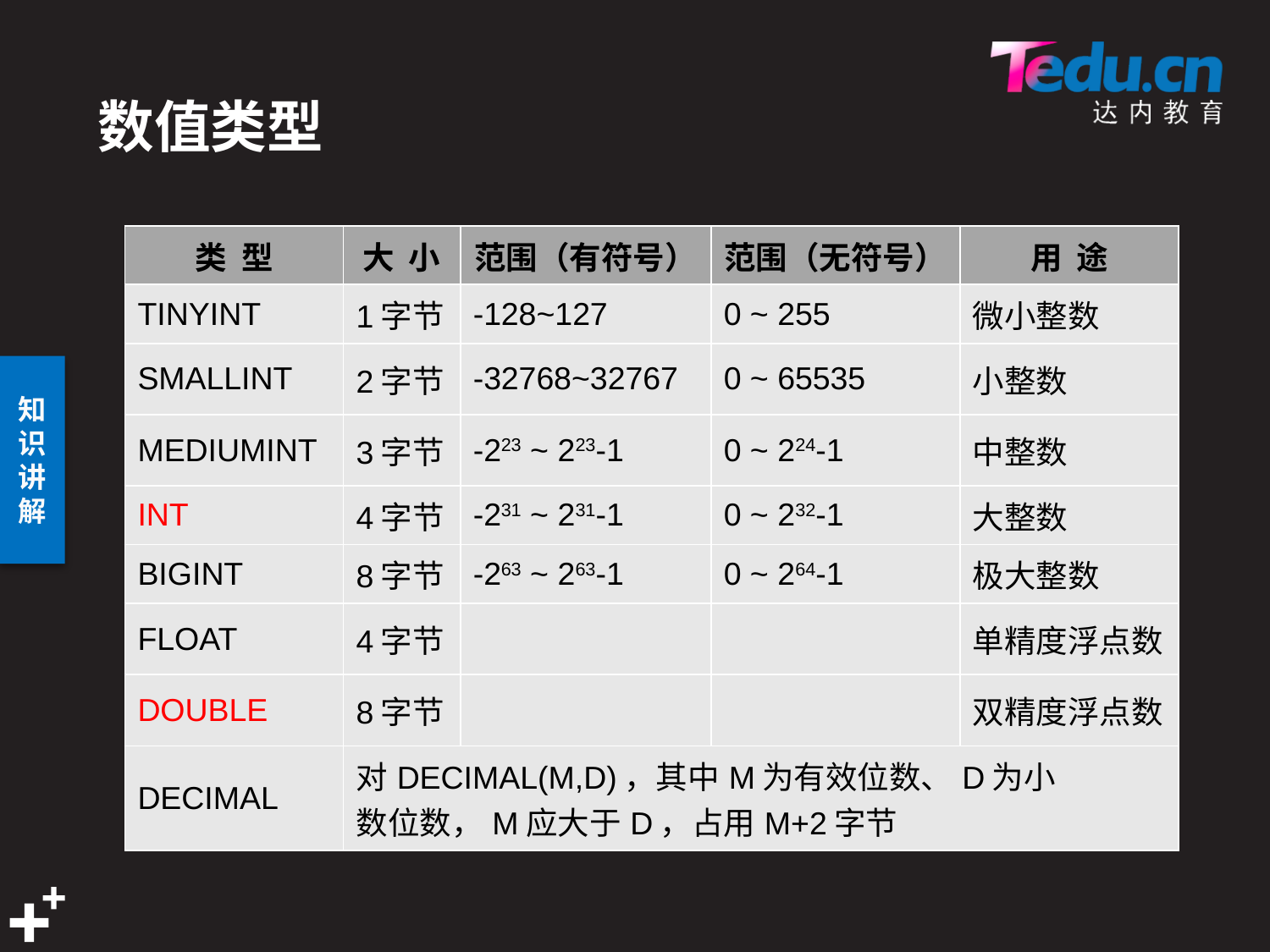

# 数值类型
| 类 型 | 大 小 | 范围（有符号） | 范围（无符号） | 用 途 |
| --- | --- | --- | --- | --- |
| TINYINT | 1字节 | -128~127 | 0 ~ 255 | 微小整数 |
| SMALLINT | 2字节 | -32768~32767 | 0 ~ 65535 | 小整数 |
| MEDIUMINT | 3字节 | -223 ~ 223-1 | 0 ~ 224-1 | 中整数 |
| INT | 4字节 | -231 ~ 231-1 | 0 ~ 232-1 | 大整数 |
| BIGINT | 8字节 | -263 ~ 263-1 | 0 ~ 264-1 | 极大整数 |
| FLOAT | 4字节 |  |  | 单精度浮点数 |
| DOUBLE | 8字节 |  |  | 双精度浮点数 |
| DECIMAL | 对DECIMAL(M,D)，其中M为有效位数、D为小 数位数，M应大于D，占用M+2字节 |  |  |  |